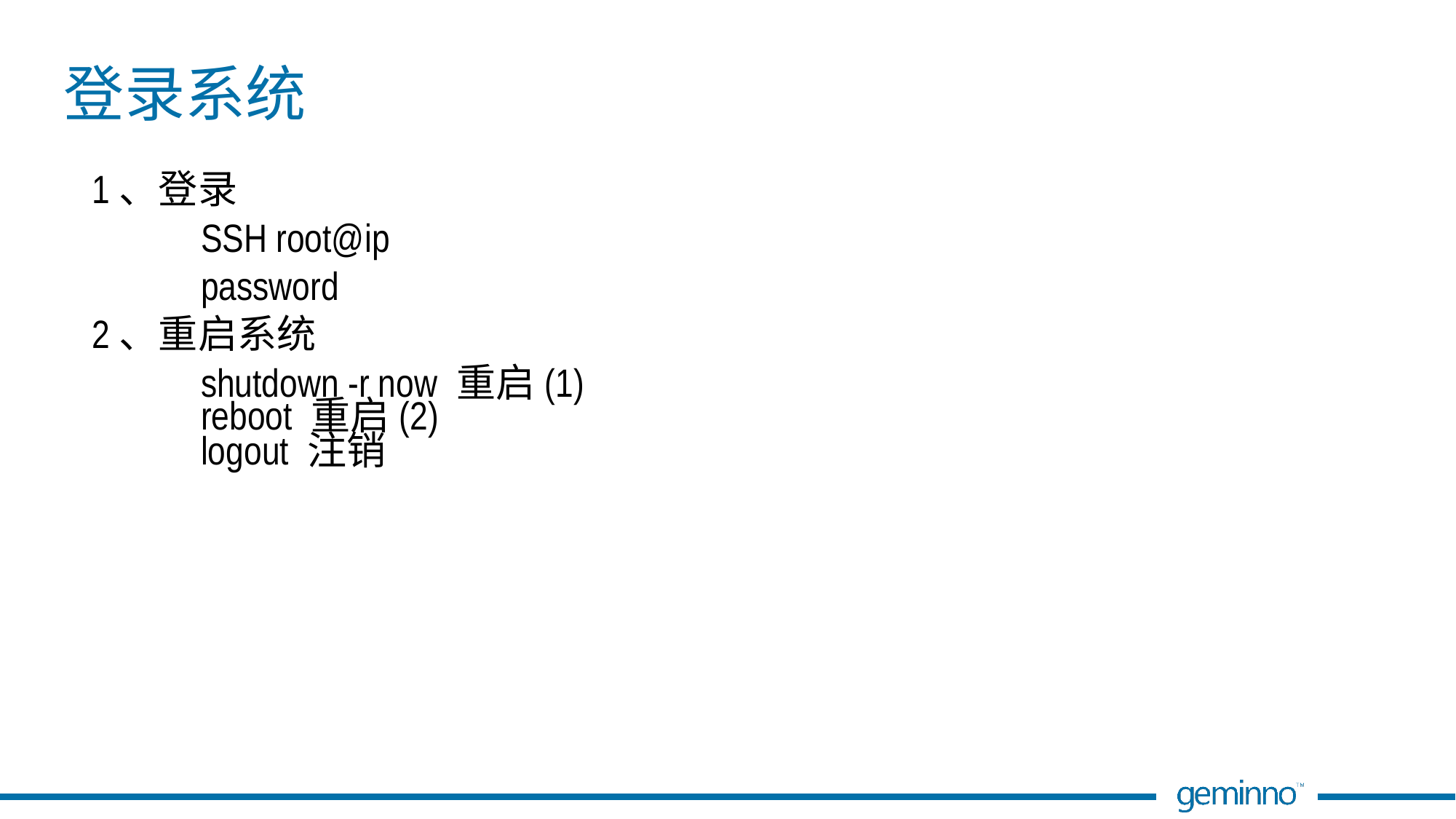

# 登录系统
1、登录
	SSH root@ip
	password
2、重启系统
	shutdown -r now 重启(1) 
	reboot 重启(2) 
	logout 注销